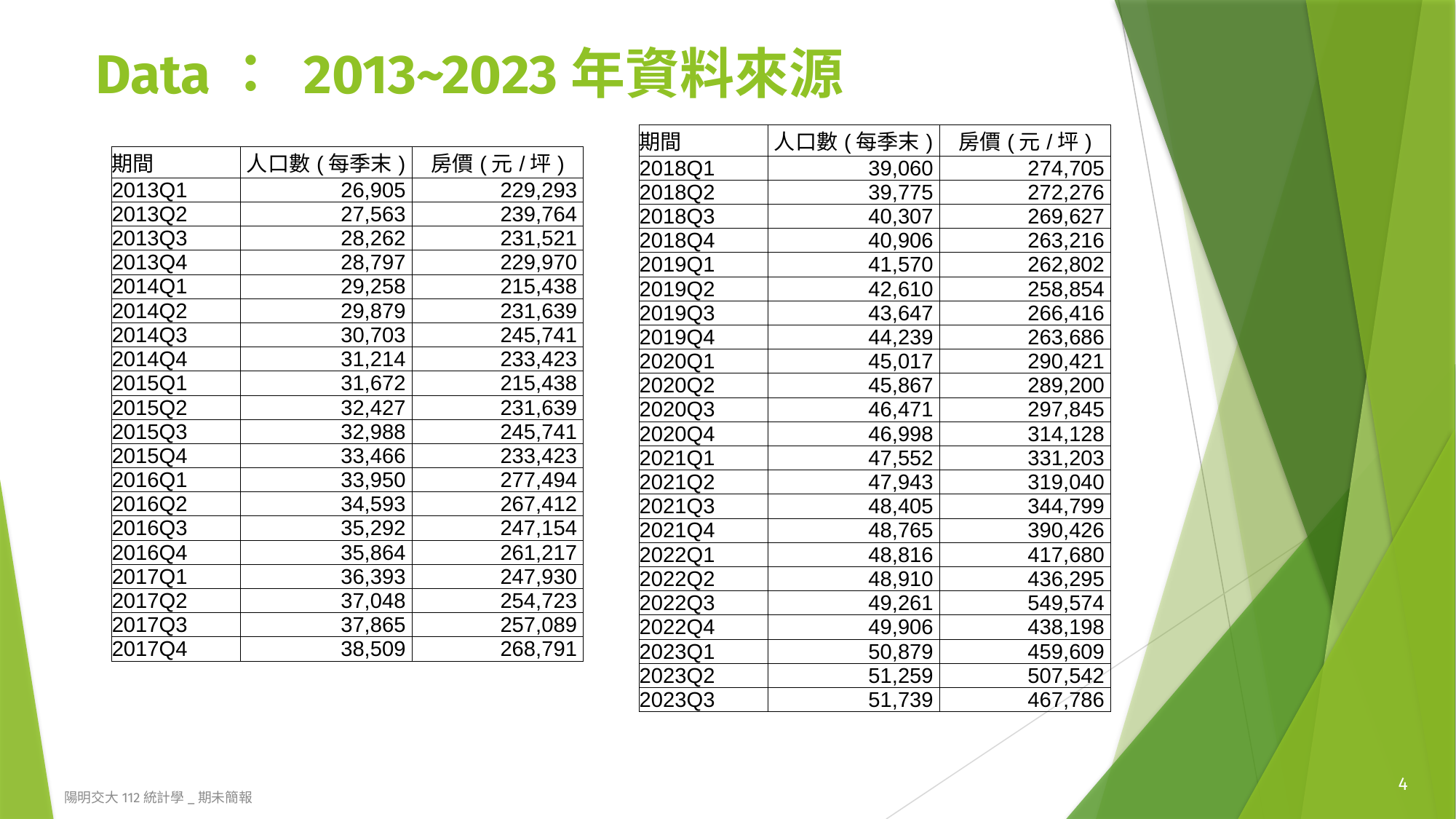

# Data： 2013~2023年資料來源
| 期間 | 人口數(每季末) | 房價(元/坪) |
| --- | --- | --- |
| 2018Q1 | 39,060 | 274,705 |
| 2018Q2 | 39,775 | 272,276 |
| 2018Q3 | 40,307 | 269,627 |
| 2018Q4 | 40,906 | 263,216 |
| 2019Q1 | 41,570 | 262,802 |
| 2019Q2 | 42,610 | 258,854 |
| 2019Q3 | 43,647 | 266,416 |
| 2019Q4 | 44,239 | 263,686 |
| 2020Q1 | 45,017 | 290,421 |
| 2020Q2 | 45,867 | 289,200 |
| 2020Q3 | 46,471 | 297,845 |
| 2020Q4 | 46,998 | 314,128 |
| 2021Q1 | 47,552 | 331,203 |
| 2021Q2 | 47,943 | 319,040 |
| 2021Q3 | 48,405 | 344,799 |
| 2021Q4 | 48,765 | 390,426 |
| 2022Q1 | 48,816 | 417,680 |
| 2022Q2 | 48,910 | 436,295 |
| 2022Q3 | 49,261 | 549,574 |
| 2022Q4 | 49,906 | 438,198 |
| 2023Q1 | 50,879 | 459,609 |
| 2023Q2 | 51,259 | 507,542 |
| 2023Q3 | 51,739 | 467,786 |
| 期間 | 人口數(每季末) | 房價(元/坪) |
| --- | --- | --- |
| 2013Q1 | 26,905 | 229,293 |
| 2013Q2 | 27,563 | 239,764 |
| 2013Q3 | 28,262 | 231,521 |
| 2013Q4 | 28,797 | 229,970 |
| 2014Q1 | 29,258 | 215,438 |
| 2014Q2 | 29,879 | 231,639 |
| 2014Q3 | 30,703 | 245,741 |
| 2014Q4 | 31,214 | 233,423 |
| 2015Q1 | 31,672 | 215,438 |
| 2015Q2 | 32,427 | 231,639 |
| 2015Q3 | 32,988 | 245,741 |
| 2015Q4 | 33,466 | 233,423 |
| 2016Q1 | 33,950 | 277,494 |
| 2016Q2 | 34,593 | 267,412 |
| 2016Q3 | 35,292 | 247,154 |
| 2016Q4 | 35,864 | 261,217 |
| 2017Q1 | 36,393 | 247,930 |
| 2017Q2 | 37,048 | 254,723 |
| 2017Q3 | 37,865 | 257,089 |
| 2017Q4 | 38,509 | 268,791 |
4
陽明交大112統計學_期未簡報